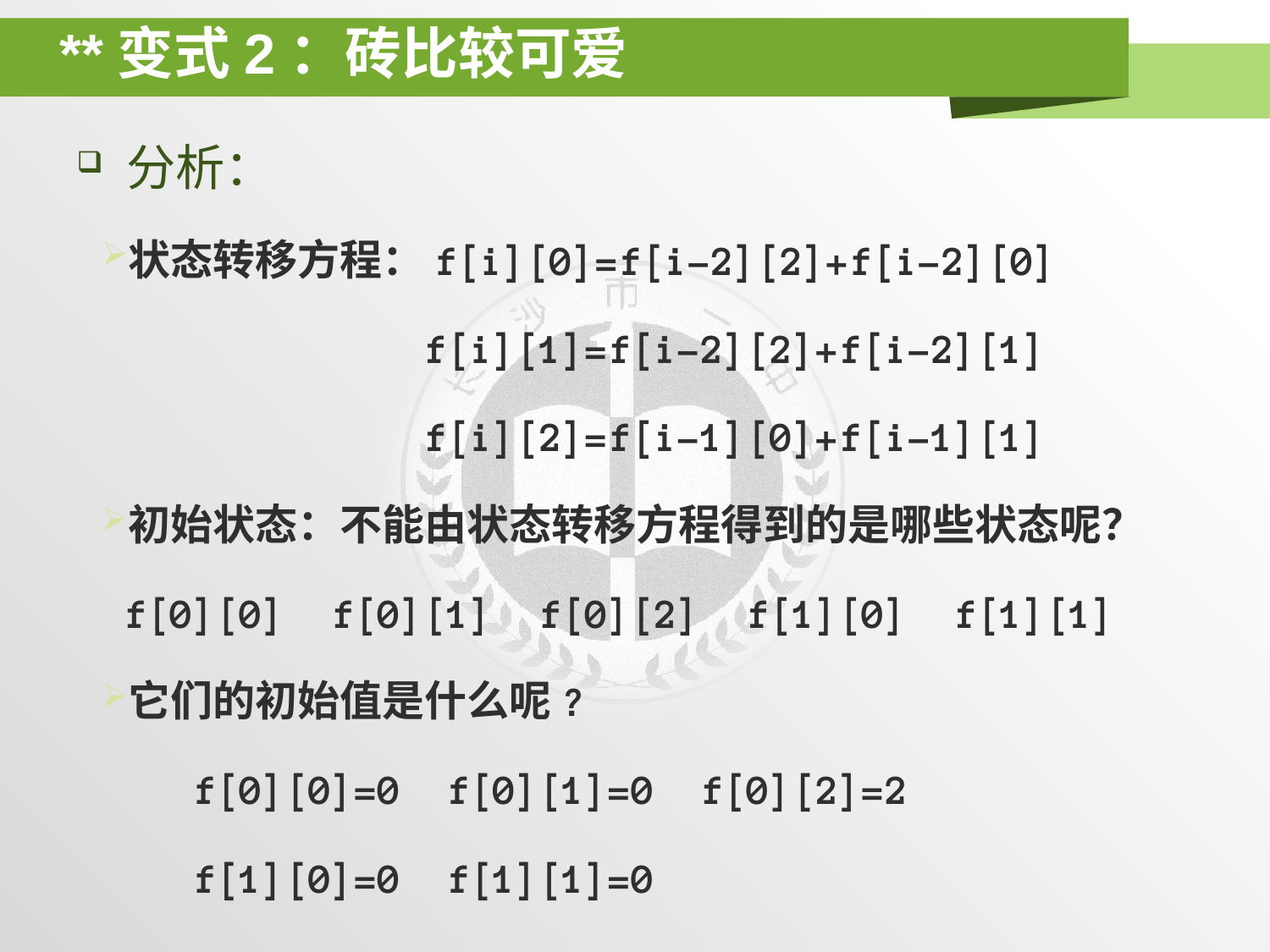

# **变式2：砖比较可爱
分析：
状态转移方程：f[i][0]=f[i-2][2]+f[i-2][0]
              f[i][1]=f[i-2][2]+f[i-2][1]
              f[i][2]=f[i-1][0]+f[i-1][1]
初始状态：不能由状态转移方程得到的是哪些状态呢？
 f[0][0]  f[0][1]  f[0][2]  f[1][0]  f[1][1]
它们的初始值是什么呢?
    f[0][0]=0  f[0][1]=0  f[0][2]=2
    f[1][0]=0  f[1][1]=0